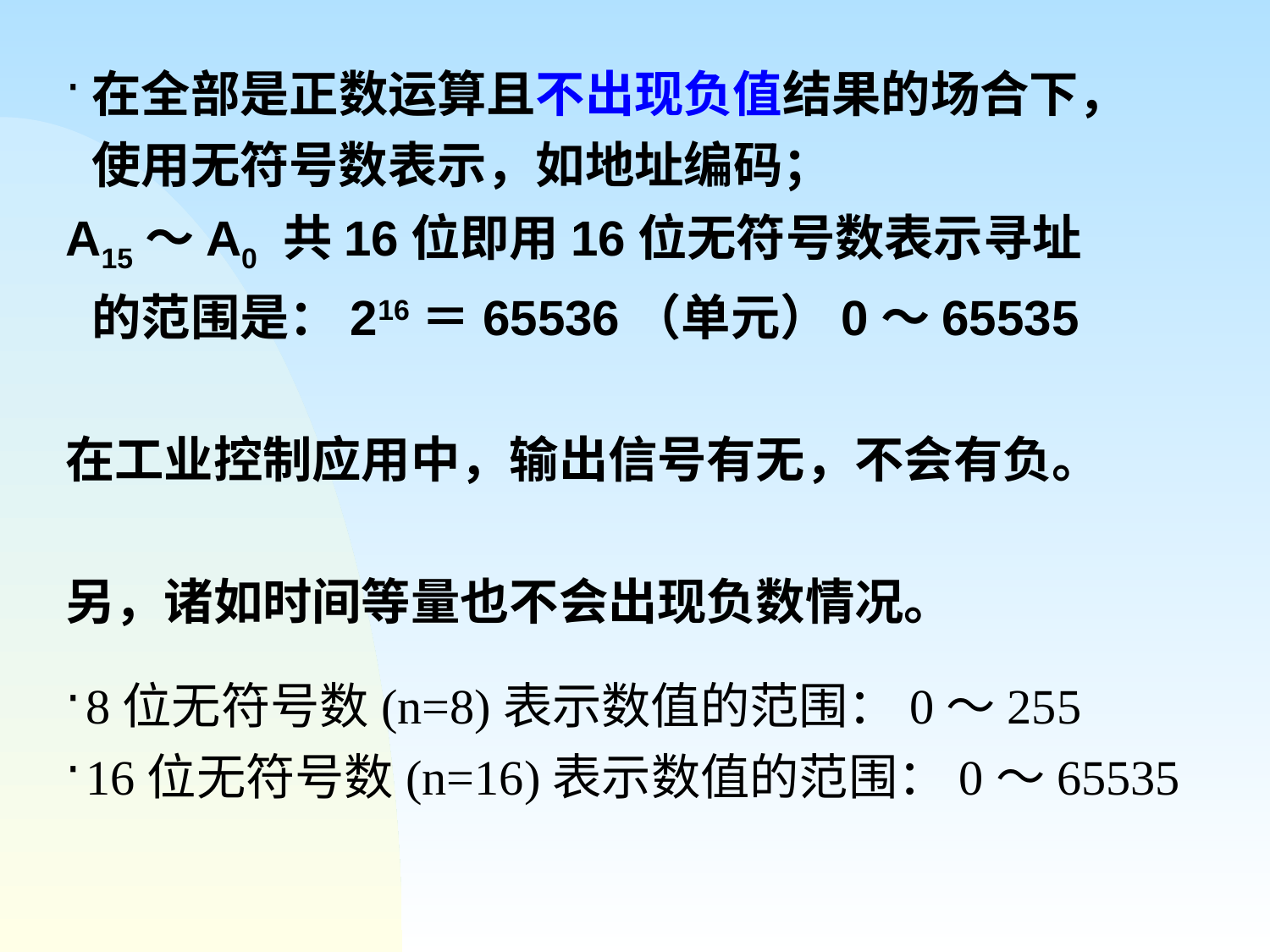

在全部是正数运算且不出现负值结果的场合下，使用无符号数表示，如地址编码；
A15～A0 共16位即用16位无符号数表示寻址的范围是：216＝65536（单元）0～65535

在工业控制应用中，输出信号有无，不会有负。

另，诸如时间等量也不会出现负数情况。

8位无符号数(n=8)表示数值的范围：0～255
16位无符号数(n=16)表示数值的范围：0～65535
28